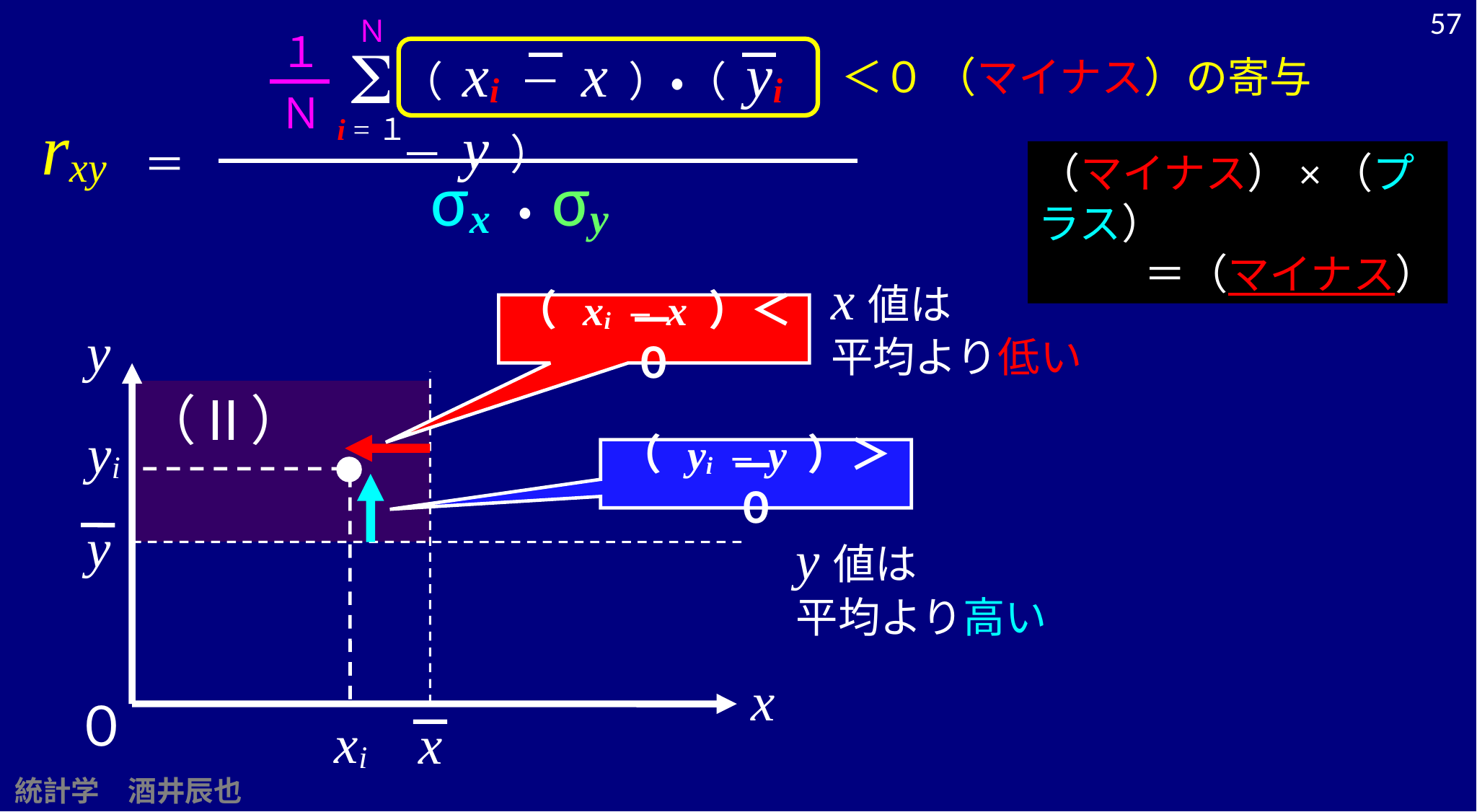

57
Ｎ
Σ
i =１
１
（ xi － x ）・（ yi － y ）

＜０ （マイナス）の寄与
Ｎ
rxy
＝
（マイナス）×（プラス）
＝（マイナス）
σx ・ σy
x値は
平均より低い
（ xi － x ）＜０

y

x
０

（Ⅱ）
yi
（ yi － y ）＞０

y

y値は
平均より高い

xi
x

統計学　酒井辰也